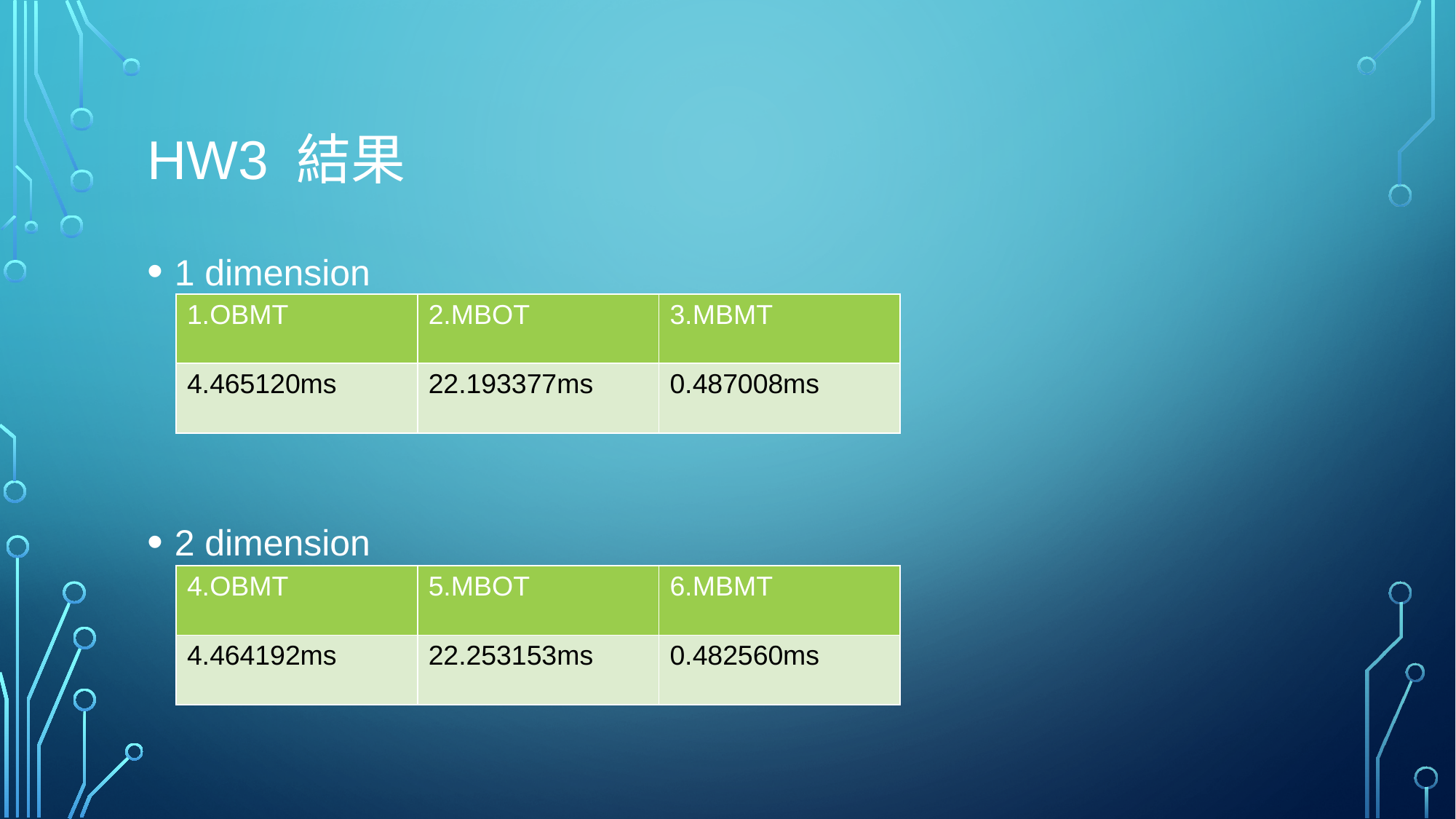

# HW3 結果
1 dimension

2 dimension
| 1.OBMT | 2.MBOT | 3.MBMT |
| --- | --- | --- |
| 4.465120ms | 22.193377ms | 0.487008ms |
| 4.OBMT | 5.MBOT | 6.MBMT |
| --- | --- | --- |
| 4.464192ms | 22.253153ms | 0.482560ms |